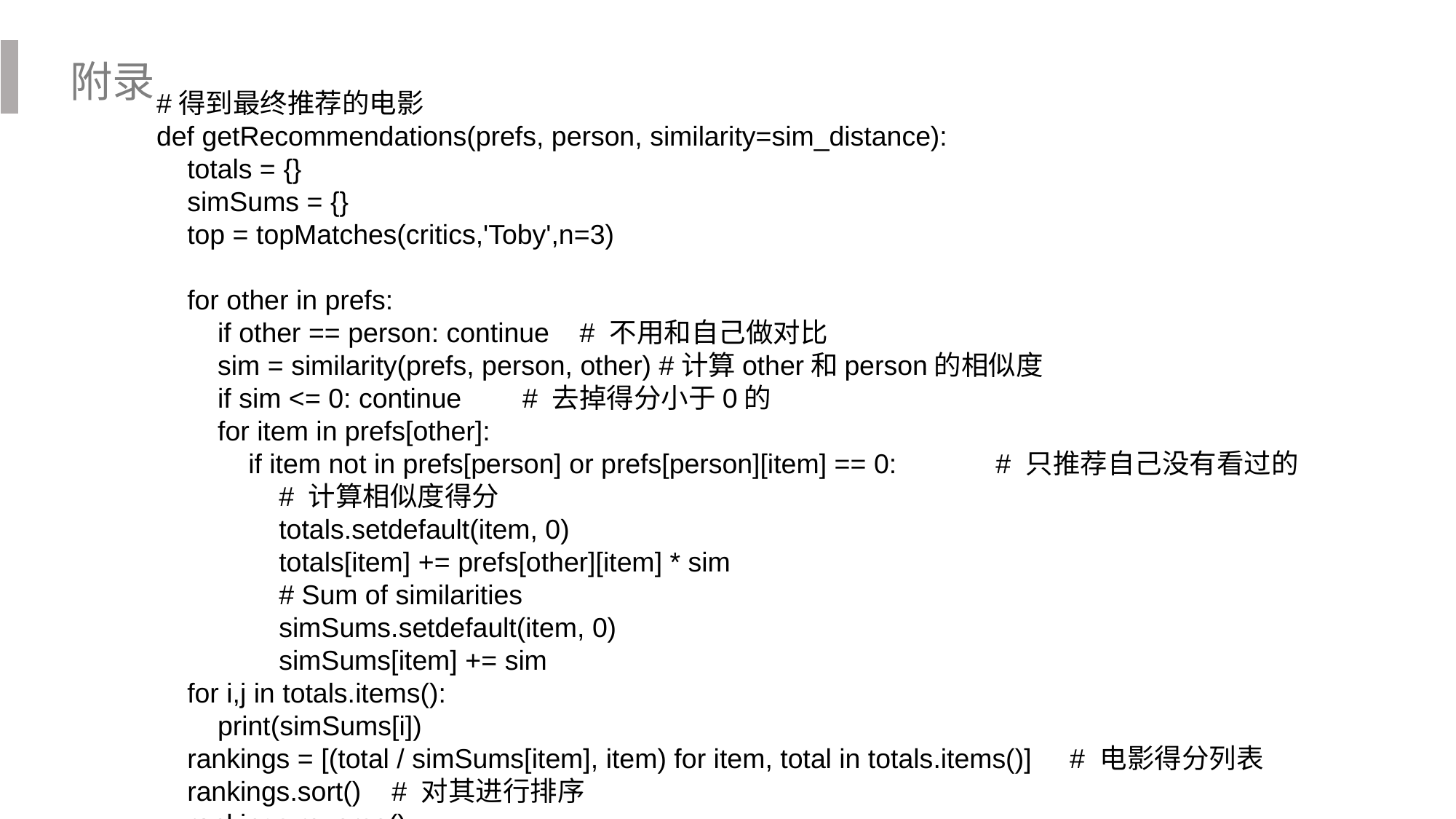

附录
#得到最终推荐的电影
def getRecommendations(prefs, person, similarity=sim_distance):
    totals = {}
    simSums = {}
    top = topMatches(critics,'Toby',n=3)

    for other in prefs:
        if other == person: continue    # 不用和自己做对比
        sim = similarity(prefs, person, other) #计算other和person的相似度
        if sim <= 0: continue        # 去掉得分小于0的
        for item in prefs[other]:
            if item not in prefs[person] or prefs[person][item] == 0:             # 只推荐自己没有看过的
                # 计算相似度得分
                totals.setdefault(item, 0)
                totals[item] += prefs[other][item] * sim
                # Sum of similarities
                simSums.setdefault(item, 0)
                simSums[item] += sim
    for i,j in totals.items():
        print(simSums[i])
    rankings = [(total / simSums[item], item) for item, total in totals.items()]     # 电影得分列表
    rankings.sort()    # 对其进行排序
    rankings.reverse()
    return rankings